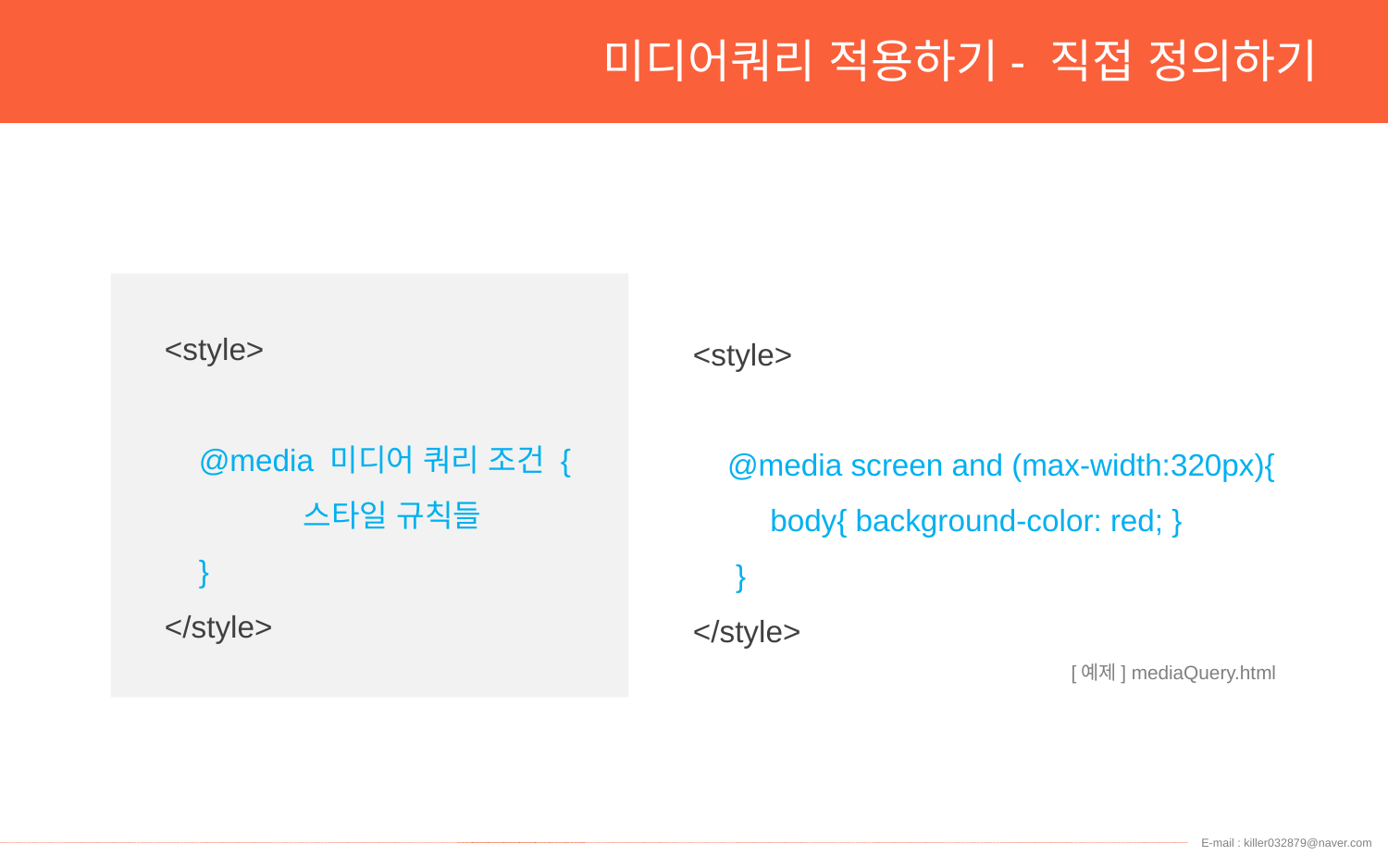

미디어쿼리 적용하기- 직접 정의하기

<style>

    @media 미디어 쿼리 조건 {
	스타일 규칙들
    }
</style>
<style>

    @media screen and (max-width:320px){
         body{ background-color: red; }
     }
</style>
[예제] mediaQuery.html